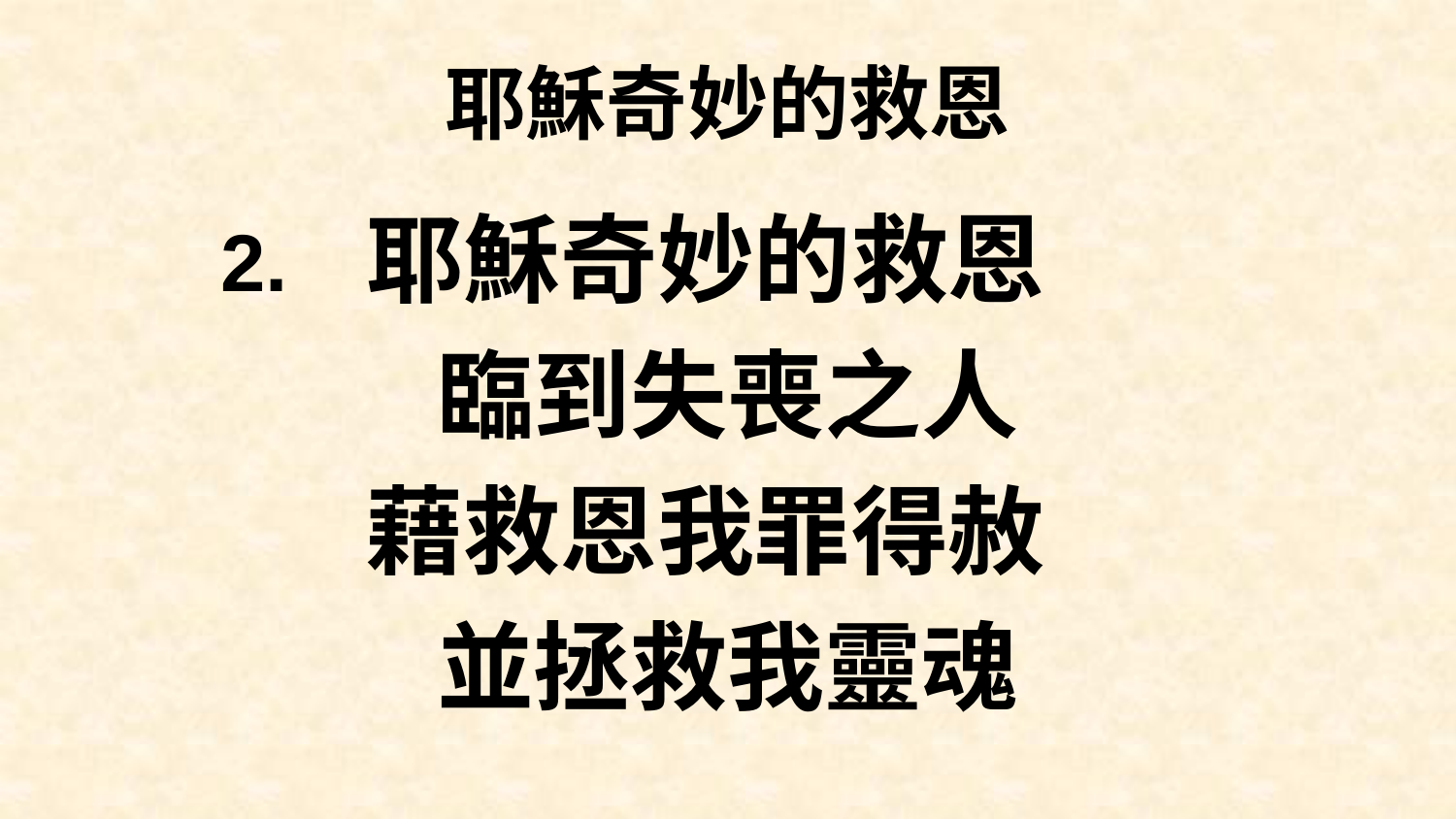

# 耶穌奇妙的救恩
耶穌奇妙的救恩
臨到失喪之人
藉救恩我罪得赦
並拯救我靈魂
2.